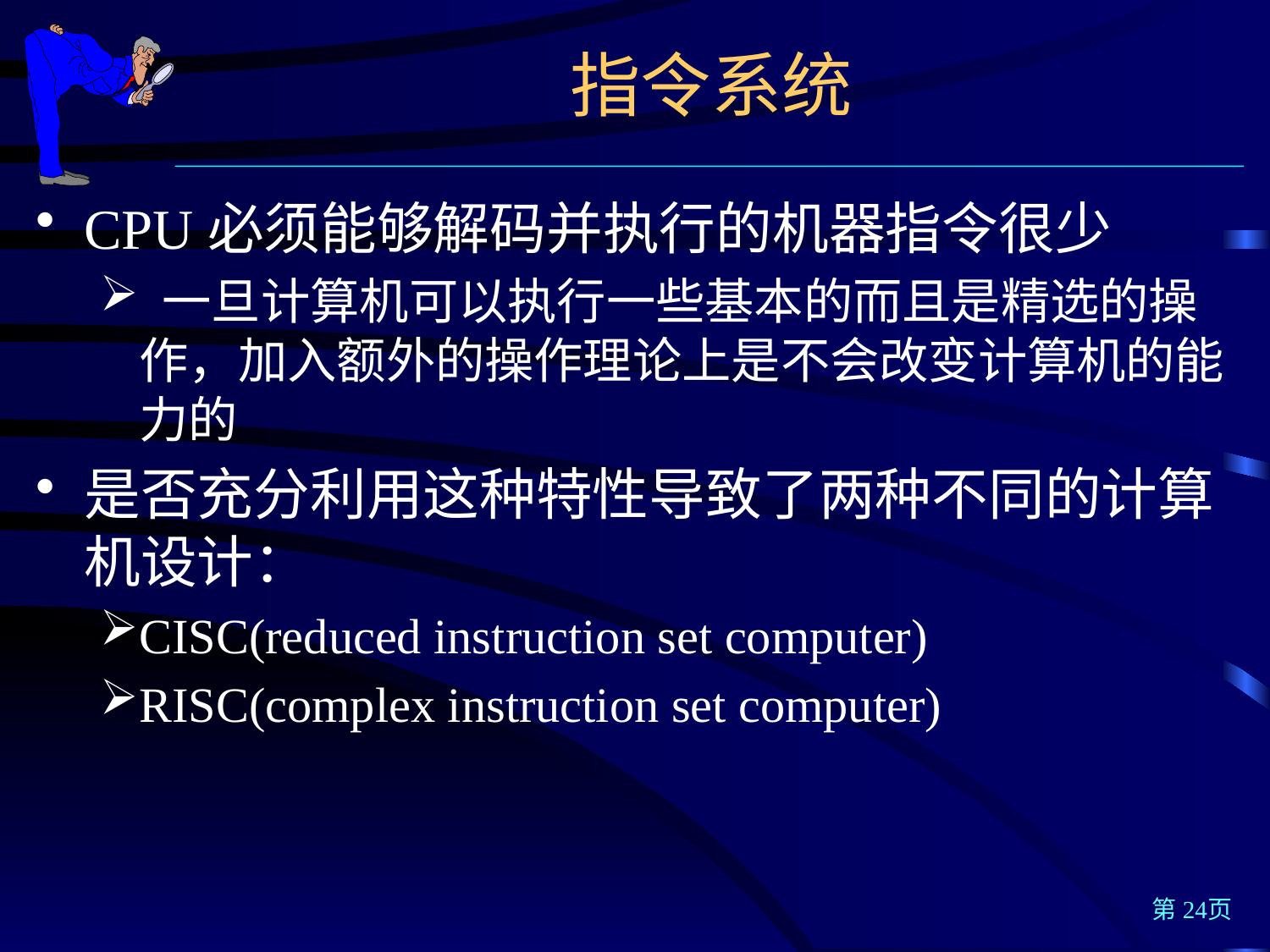

指令系统
CPU必须能够解码并执行的机器指令很少
 一旦计算机可以执行一些基本的而且是精选的操作，加入额外的操作理论上是不会改变计算机的能力的
是否充分利用这种特性导致了两种不同的计算机设计：
CISC(reduced instruction set computer)
RISC(complex instruction set computer)

第24页